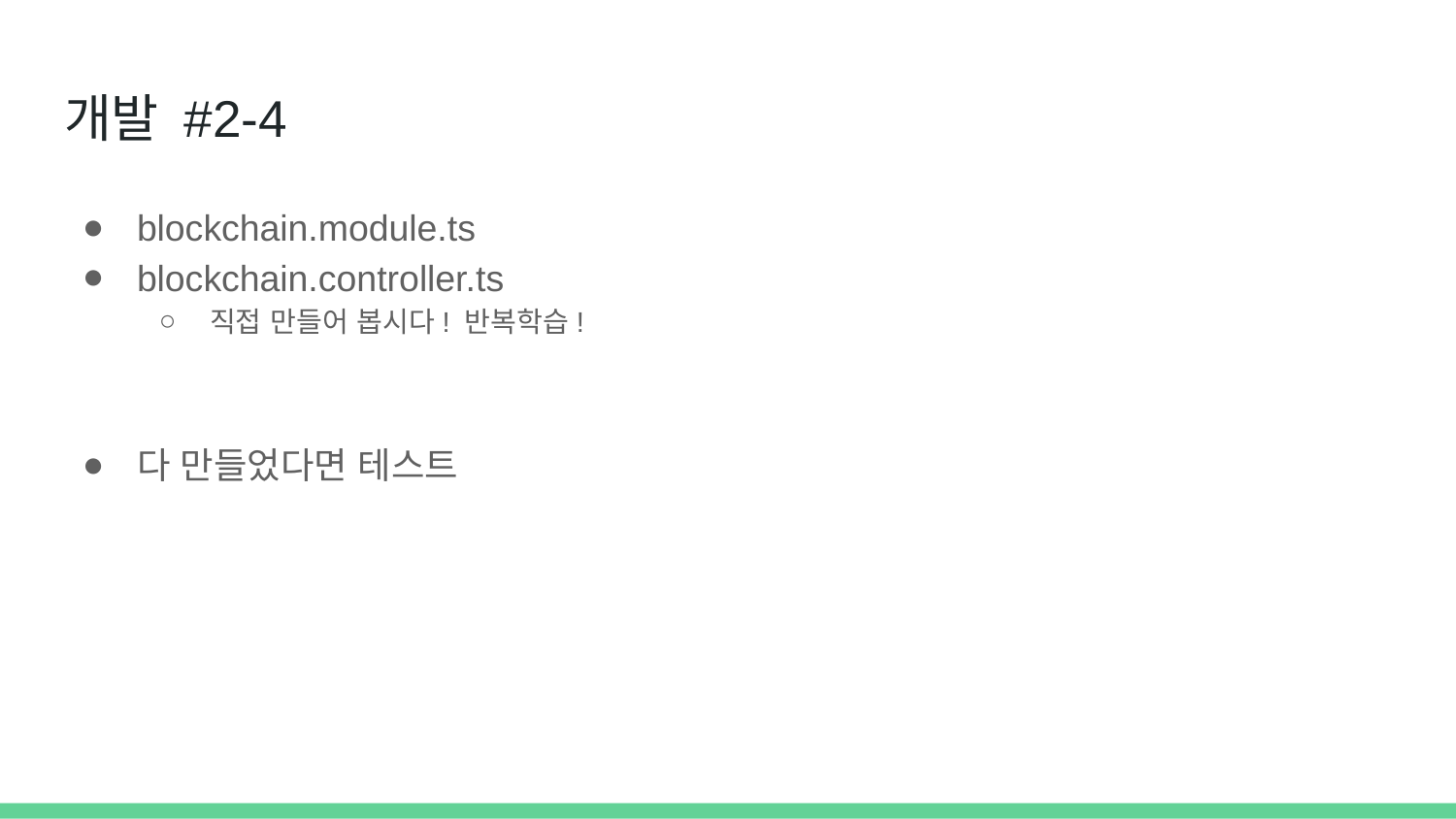

# 개발 #2-4
blockchain.module.ts
blockchain.controller.ts
직접 만들어 봅시다! 반복학습!

다 만들었다면 테스트